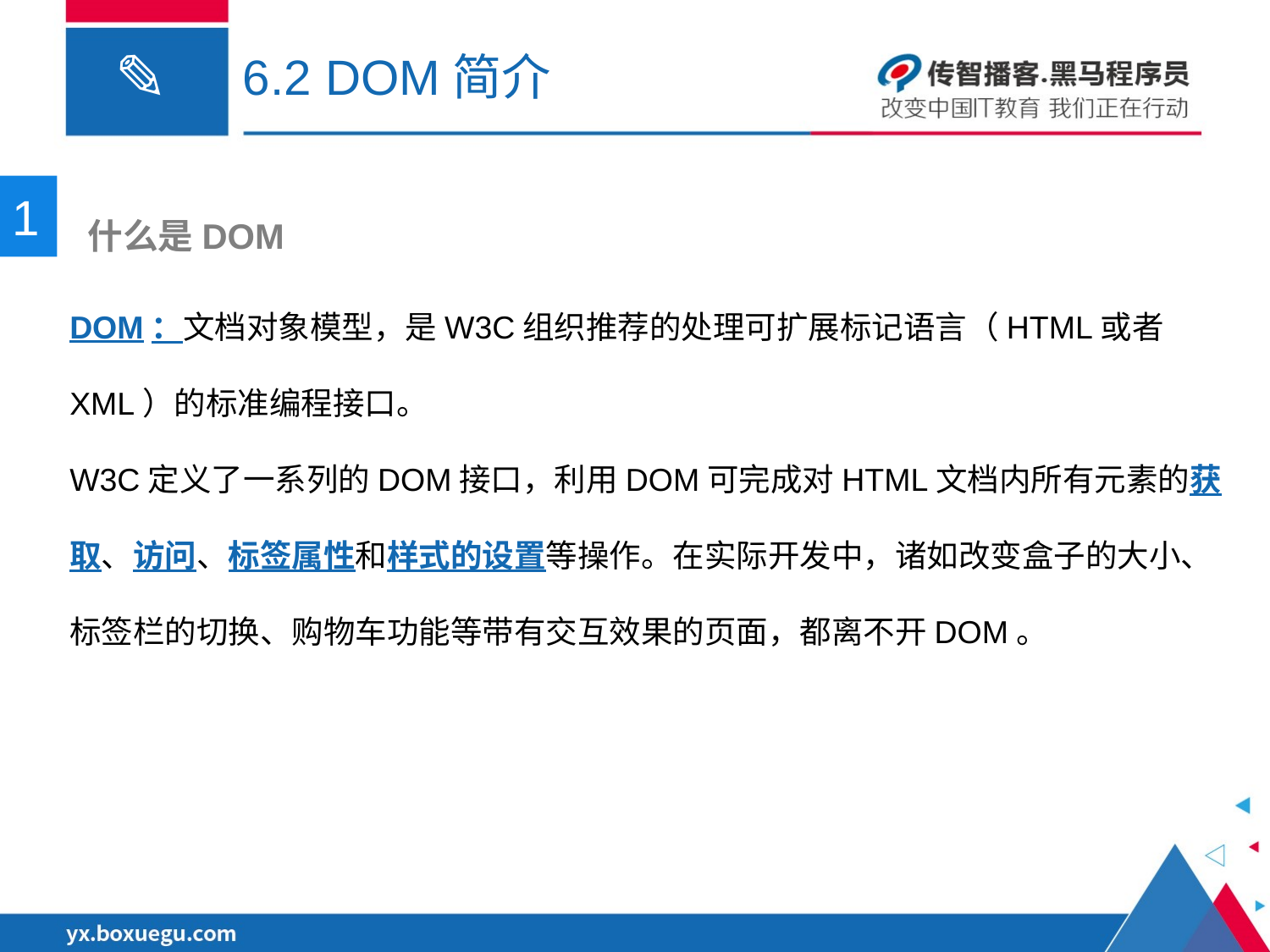

# 6.2 DOM简介

1
  什么是DOM
DOM：文档对象模型，是W3C组织推荐的处理可扩展标记语言（HTML或者XML）的标准编程接口。
W3C定义了一系列的DOM接口，利用DOM可完成对HTML文档内所有元素的获取、访问、标签属性和样式的设置等操作。在实际开发中，诸如改变盒子的大小、标签栏的切换、购物车功能等带有交互效果的页面，都离不开DOM。